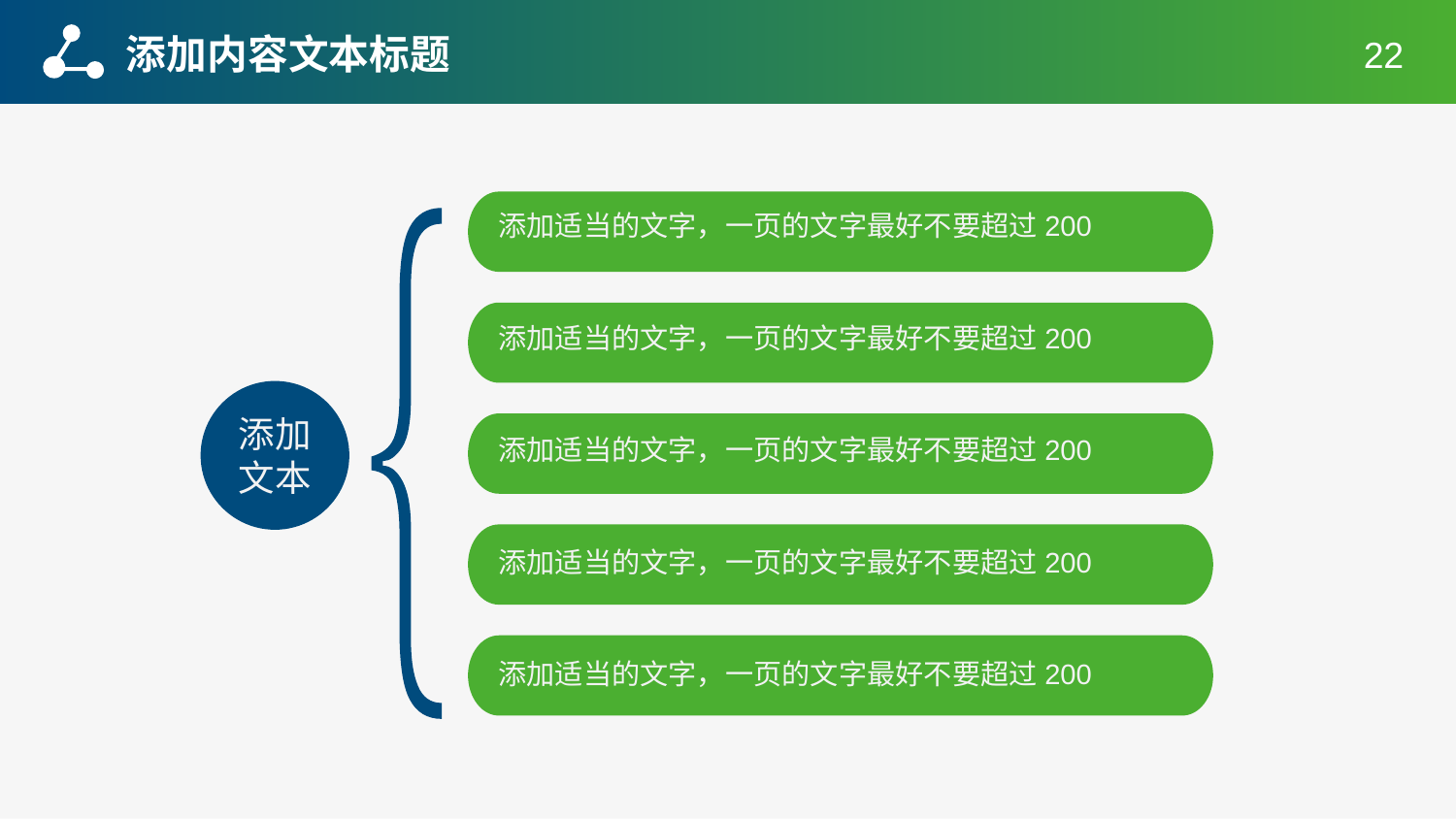

添加内容文本标题

22

添加适当的文字，一页的文字最好不要超过200

添加适当的文字，一页的文字最好不要超过200

添加
文本

添加适当的文字，一页的文字最好不要超过200

添加适当的文字，一页的文字最好不要超过200

添加适当的文字，一页的文字最好不要超过200